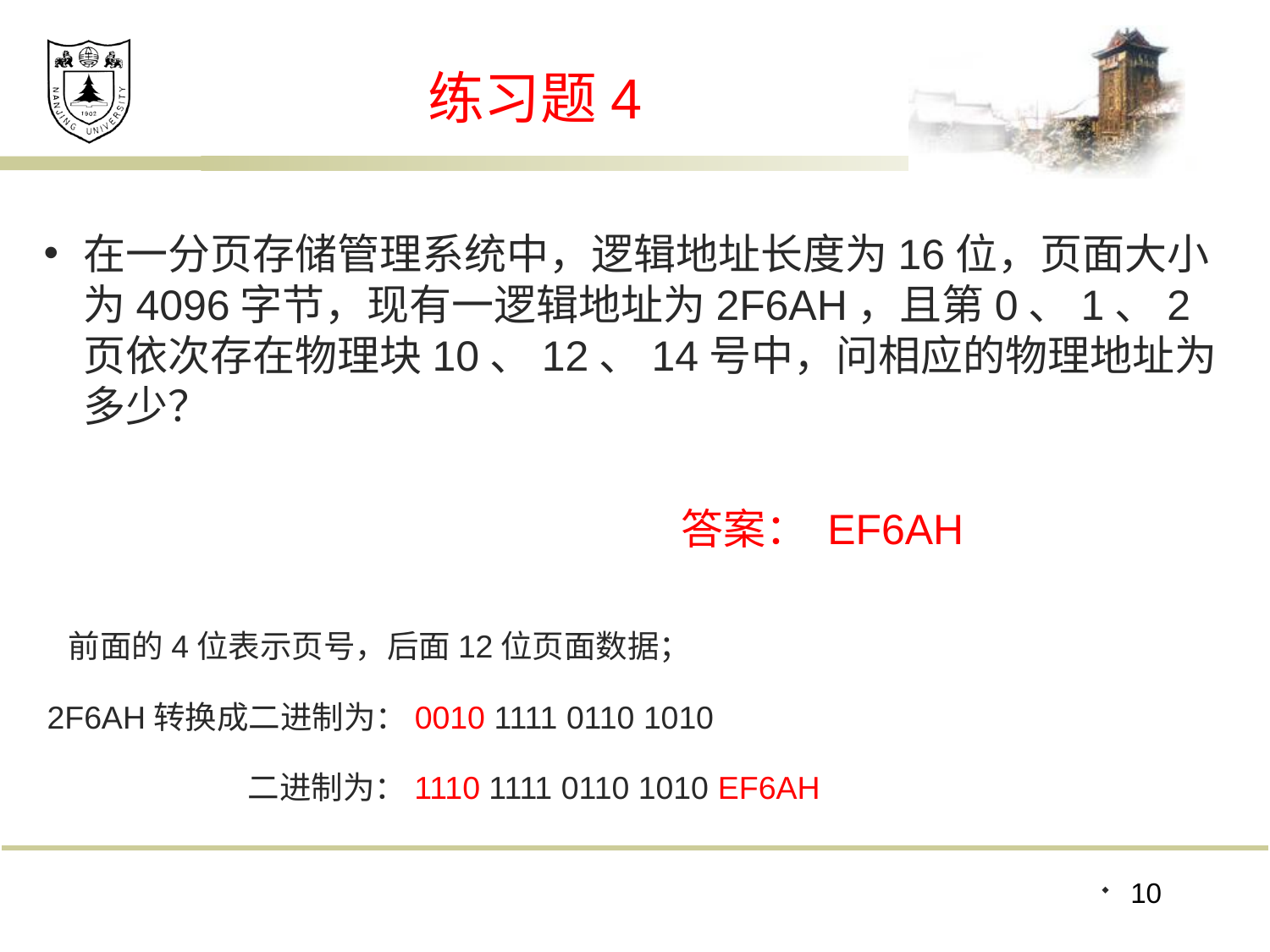

# 练习题4
在一分页存储管理系统中，逻辑地址长度为16位，页面大小为4096字节，现有一逻辑地址为2F6AH，且第0、1、2页依次存在物理块10、12、14号中，问相应的物理地址为多少？

答案： EF6AH
前面的4位表示页号，后面12位页面数据；
2F6AH转换成二进制为：0010 1111 0110 1010
二进制为：1110 1111 0110 1010
EF6AH
10